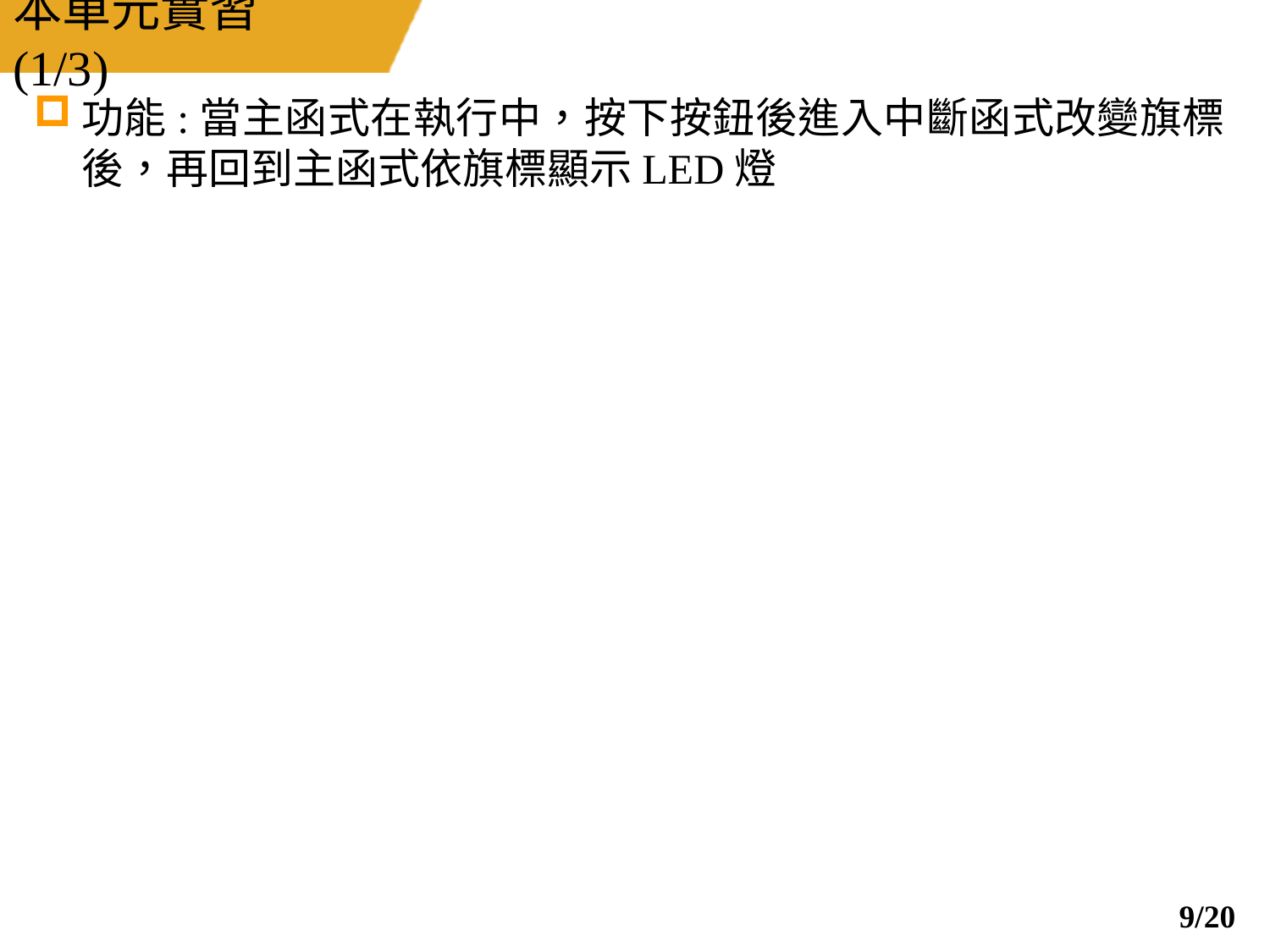

# 本單元實習 (1/3)
功能:當主函式在執行中，按下按鈕後進入中斷函式改變旗標後，再回到主函式依旗標顯示LED燈

9/20